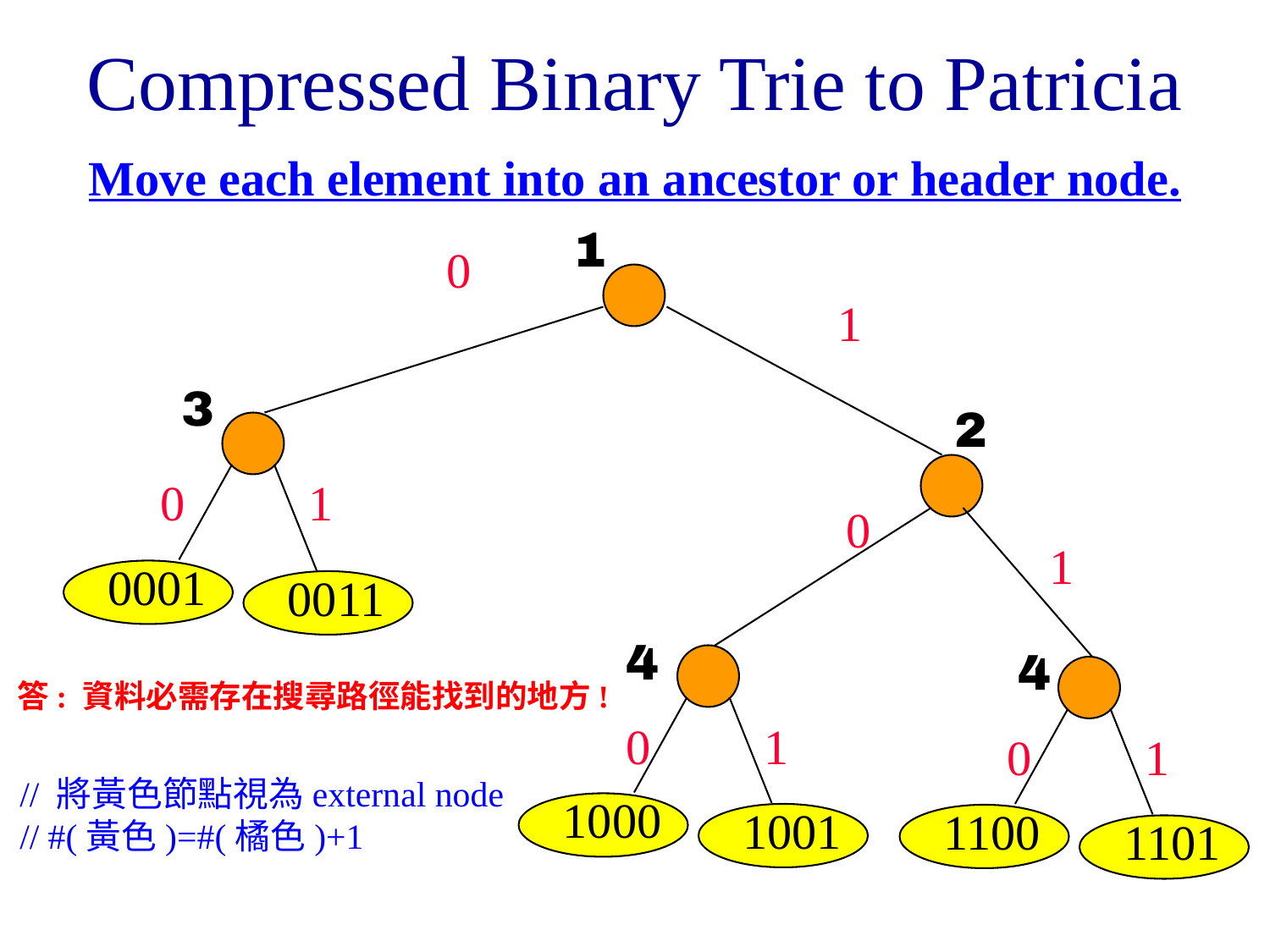

# Compressed Binary Trie to Patricia
Move each element into an ancestor or header node.
1
0

1

3
2

0
1
0

1
0001

0011

4
4

0
1

0

1
1000

1001

1100

1101

答: 資料必需存在搜尋路徑能找到的地方!
// 將黃色節點視為external node
// #(黃色)=#(橘色)+1